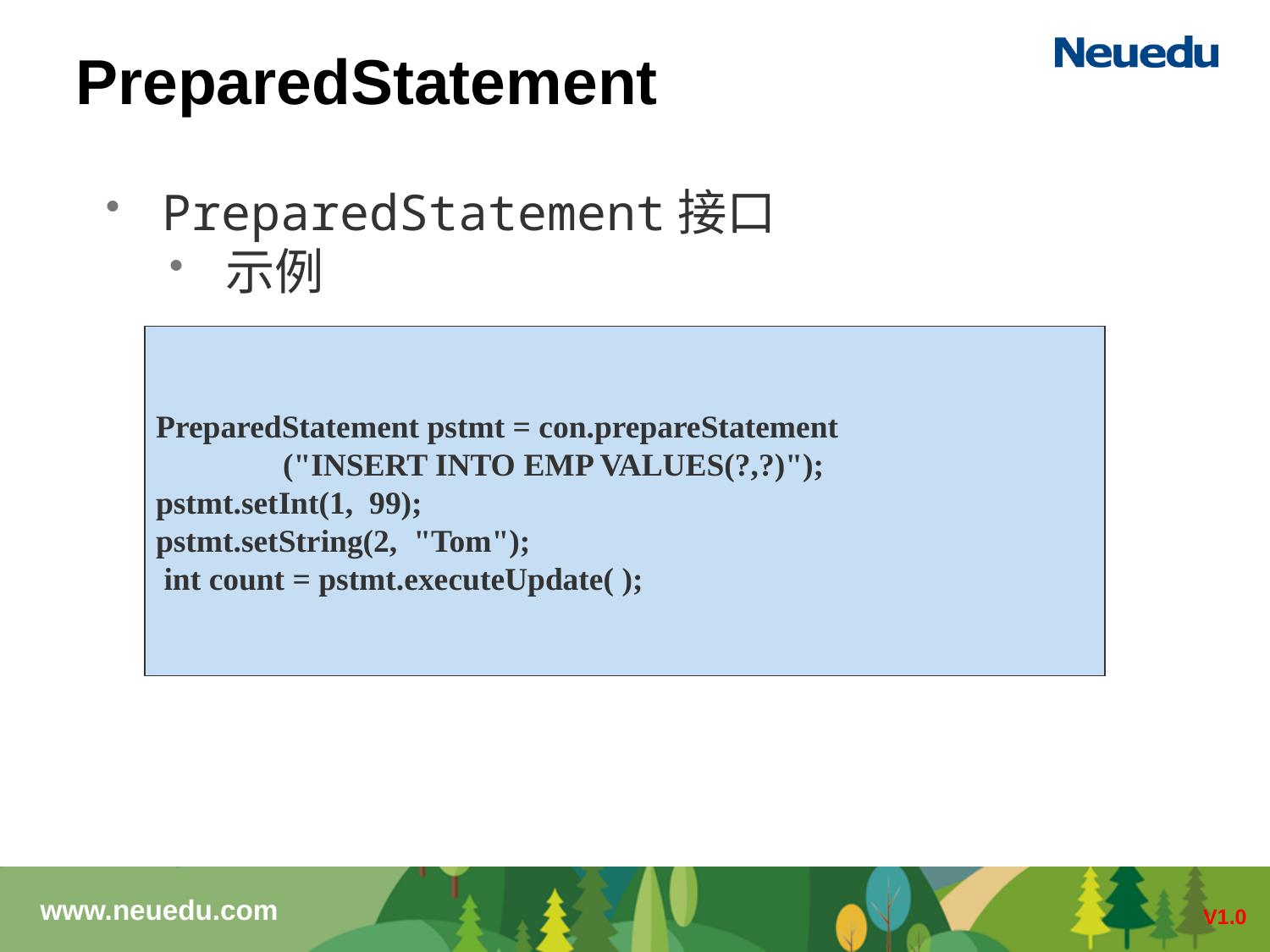

# PreparedStatement
PreparedStatement接口
示例
PreparedStatement pstmt = con.prepareStatement
	("INSERT INTO EMP VALUES(?,?)");
pstmt.setInt(1,  99);
pstmt.setString(2,  "Tom");
 int count = pstmt.executeUpdate( );